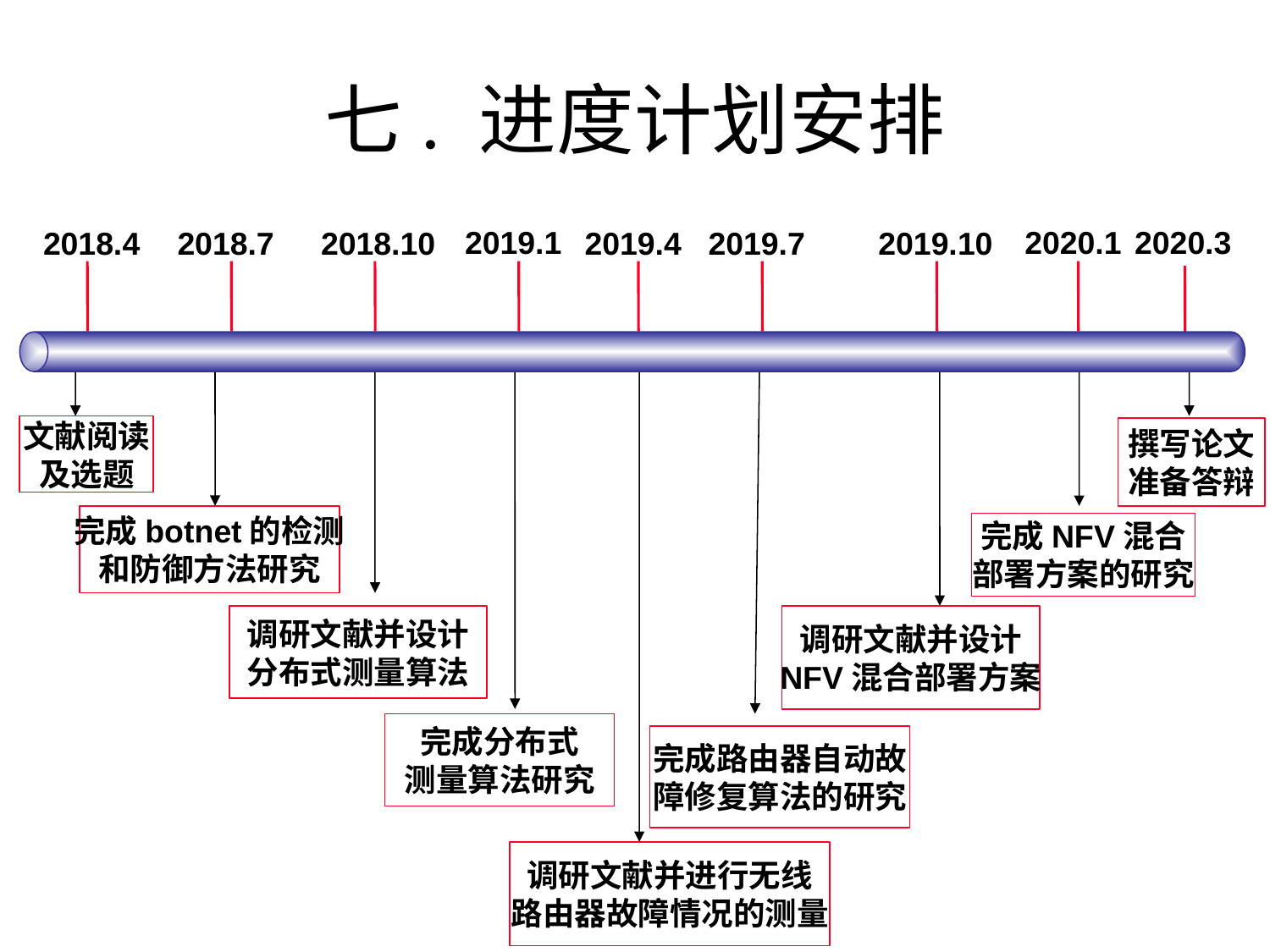

# 七. 进度计划安排
2020.3

2019.1
2020.1
2018.4
2018.7
2018.10
2019.4
2019.7
2019.10

完成路由器自动故
障修复算法的研究

完成botnet的检测
和防御方法研究

调研文献并设计
分布式测量算法

调研文献并进行无线
路由器故障情况的测量

调研文献并设计
NFV混合部署方案

完成NFV混合
部署方案的研究

文献阅读
及选题

撰写论文
准备答辩

完成分布式
测量算法研究